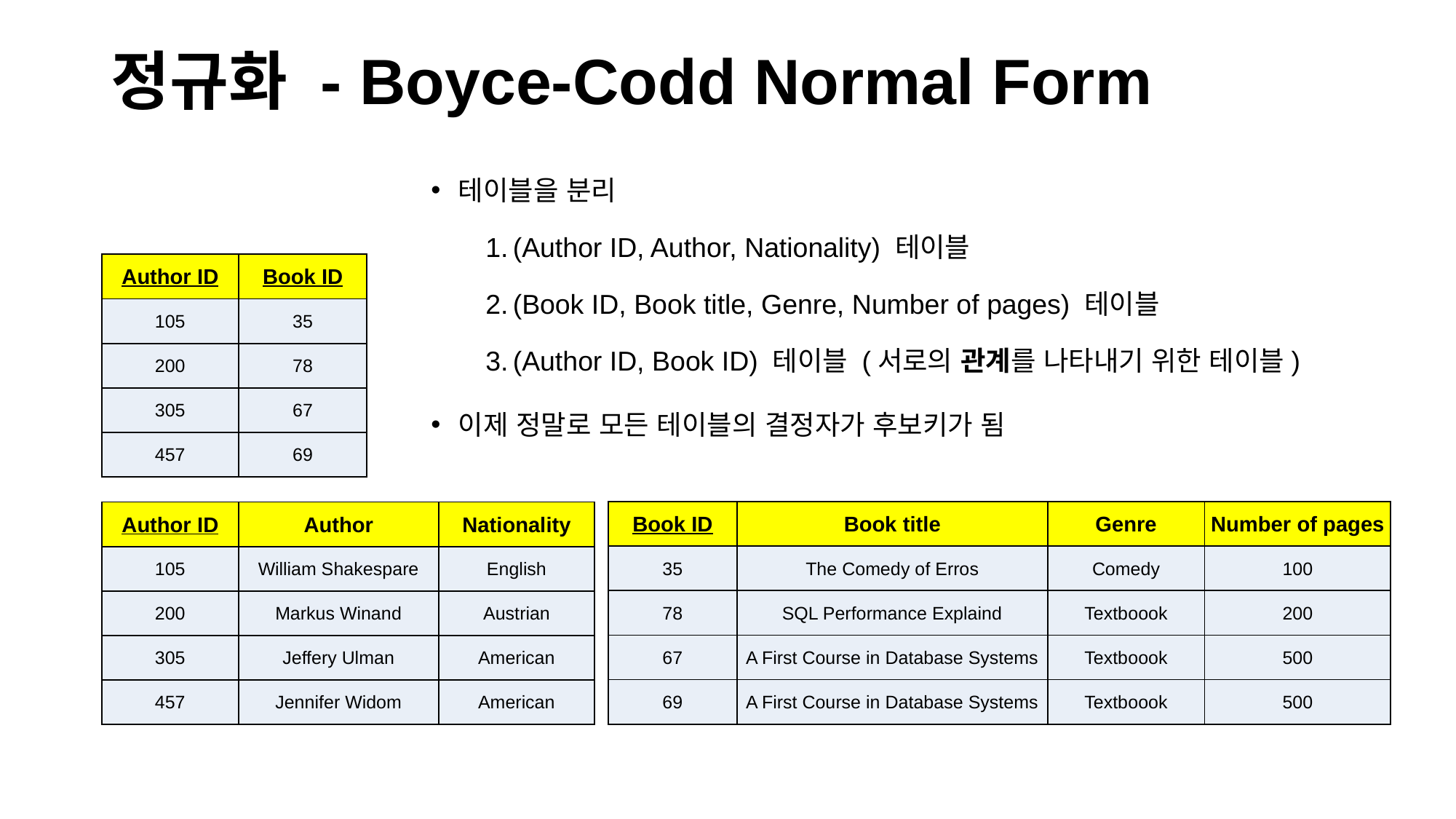

# 정규화 - Boyce-Codd Normal Form
테이블을 분리
(Author ID, Author, Nationality) 테이블
(Book ID, Book title, Genre, Number of pages) 테이블
(Author ID, Book ID) 테이블 (서로의 관계를 나타내기 위한 테이블)
이제 정말로 모든 테이블의 결정자가 후보키가 됨
| Author ID | Book ID |
| --- | --- |
| 105 | 35 |
| 200 | 78 |
| 305 | 67 |
| 457 | 69 |
| Book ID | Book title | Genre | Number of pages |
| --- | --- | --- | --- |
| 35 | The Comedy of Erros | Comedy | 100 |
| 78 | SQL Performance Explaind | Textboook | 200 |
| 67 | A First Course in Database Systems | Textboook | 500 |
| 69 | A First Course in Database Systems | Textboook | 500 |
| Author ID | Author | Nationality |
| --- | --- | --- |
| 105 | William Shakespare | English |
| 200 | Markus Winand | Austrian |
| 305 | Jeffery Ulman | American |
| 457 | Jennifer Widom | American |